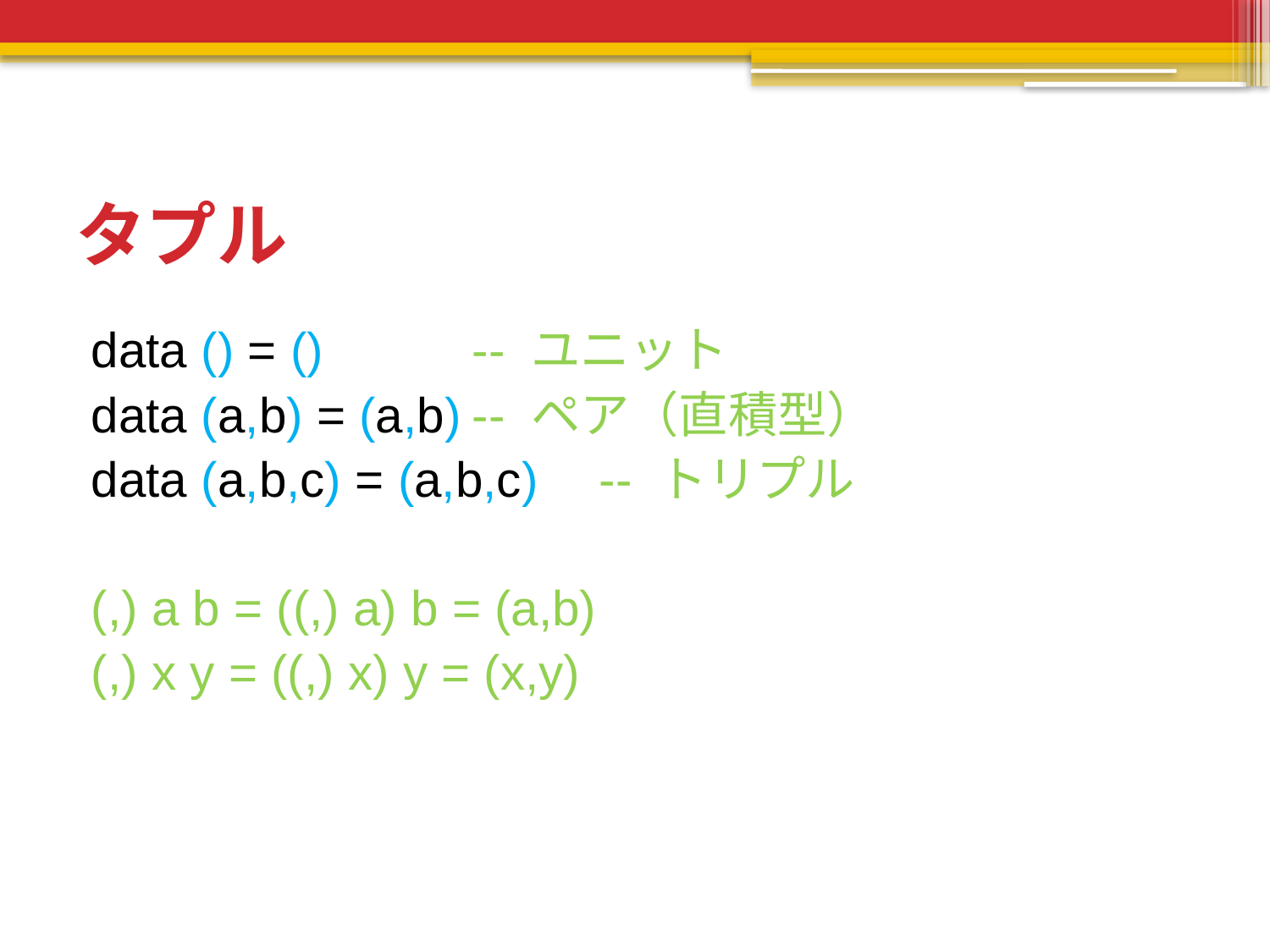

# タプル
data () = ()		-- ユニット
data (a,b) = (a,b)	-- ペア（直積型）
data (a,b,c) = (a,b,c)	-- トリプル

(,) a b = ((,) a) b = (a,b)
(,) x y = ((,) x) y = (x,y)